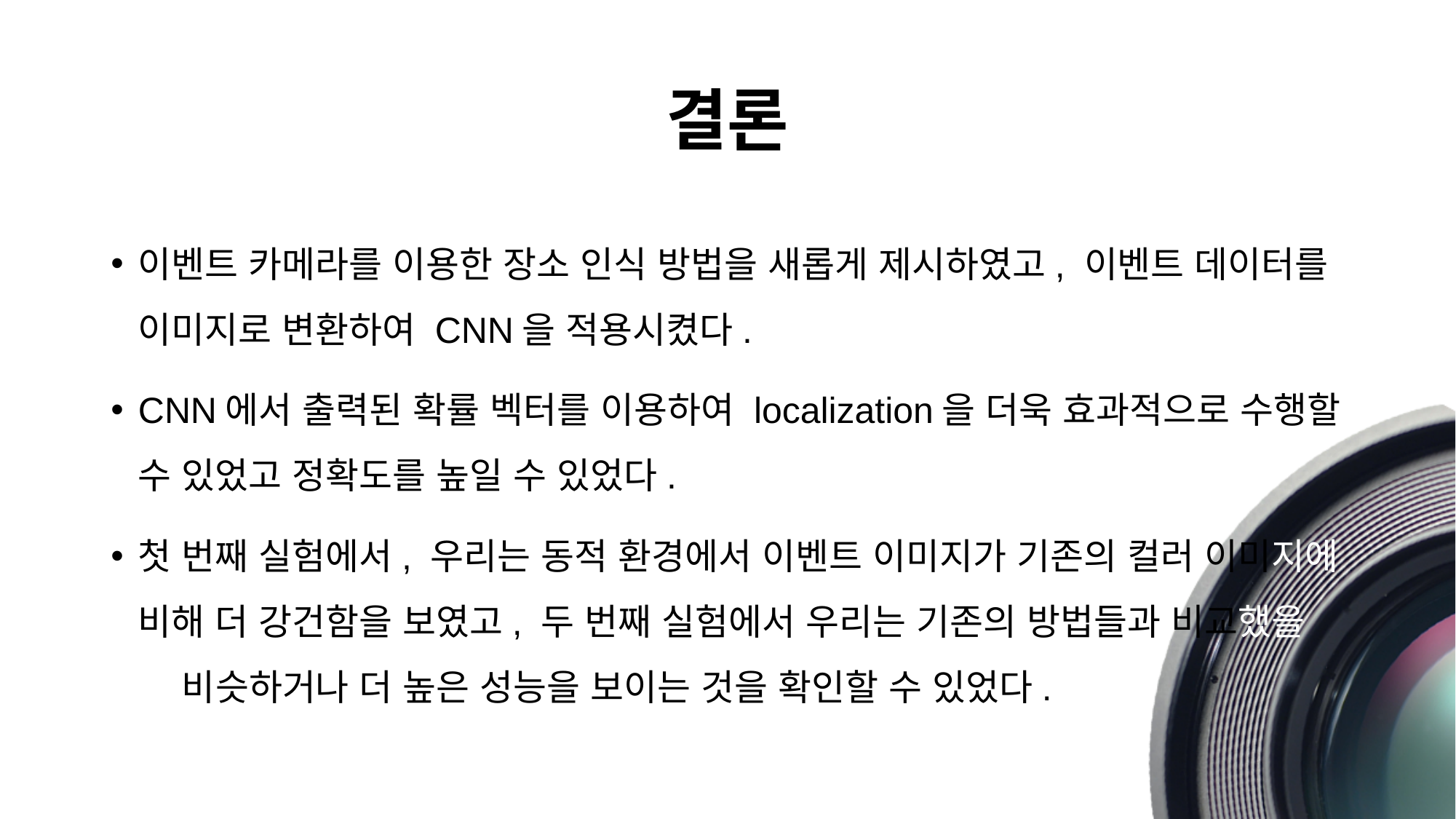

# 결론
이벤트 카메라를 이용한 장소 인식 방법을 새롭게 제시하였고, 이벤트 데이터를 이미지로 변환하여 CNN을 적용시켰다.
CNN에서 출력된 확률 벡터를 이용하여 localization을 더욱 효과적으로 수행할 수 있었고 정확도를 높일 수 있었다.
첫 번째 실험에서, 우리는 동적 환경에서 이벤트 이미지가 기존의 컬러 이미지에 비해 더 강건함을 보였고, 두 번째 실험에서 우리는 기존의 방법들과 비교했을 때 비슷하거나 더 높은 성능을 보이는 것을 확인할 수 있었다.